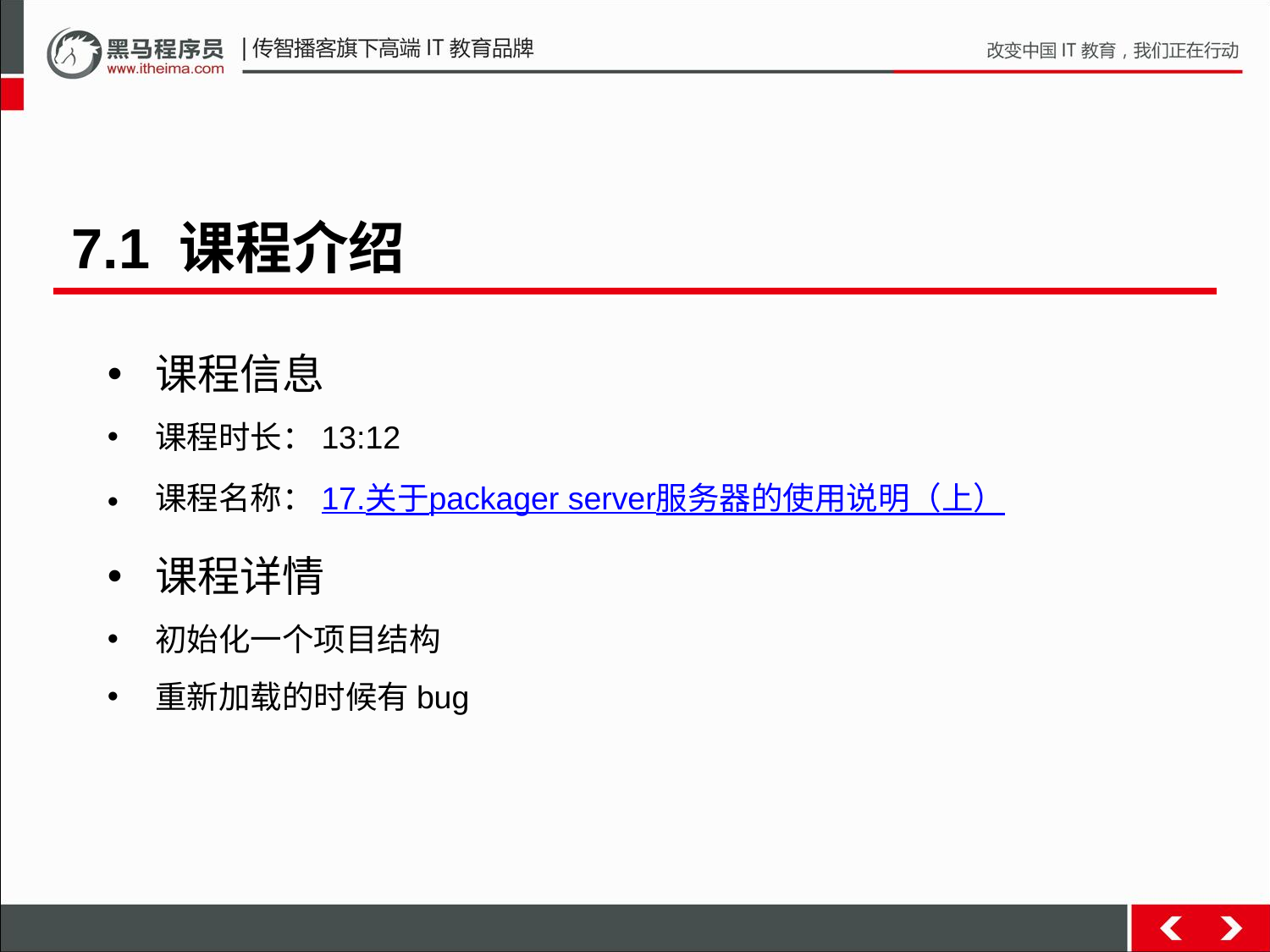

7.1 课程介绍
课程信息
课程时长：13:12
课程名称：17.关于packager server服务器的使用说明（上）
课程详情
初始化一个项目结构
重新加载的时候有bug